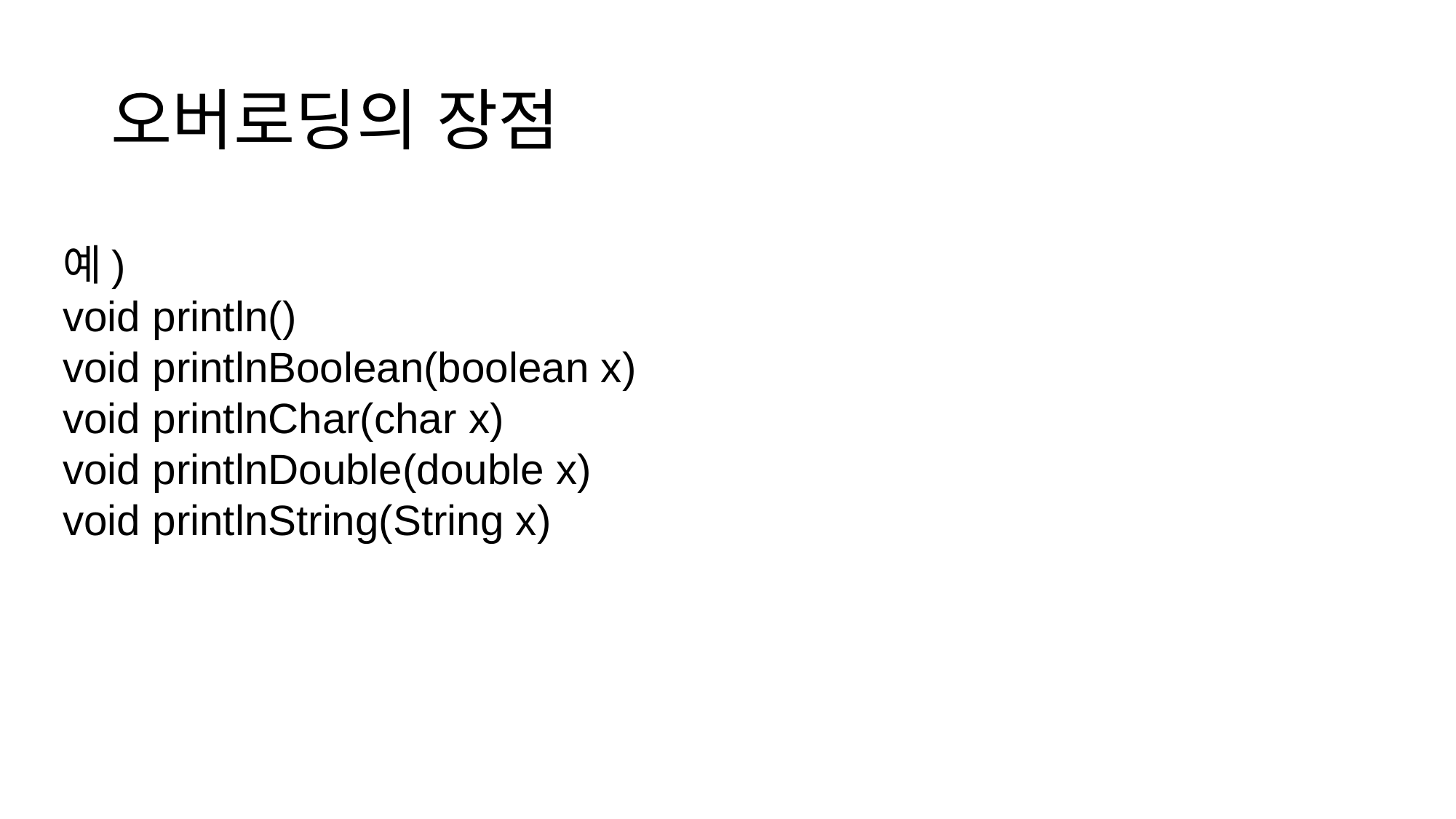

# 오버로딩의 장점
예)
void println()
void printlnBoolean(boolean x)
void printlnChar(char x)
void printlnDouble(double x)
void printlnString(String x)